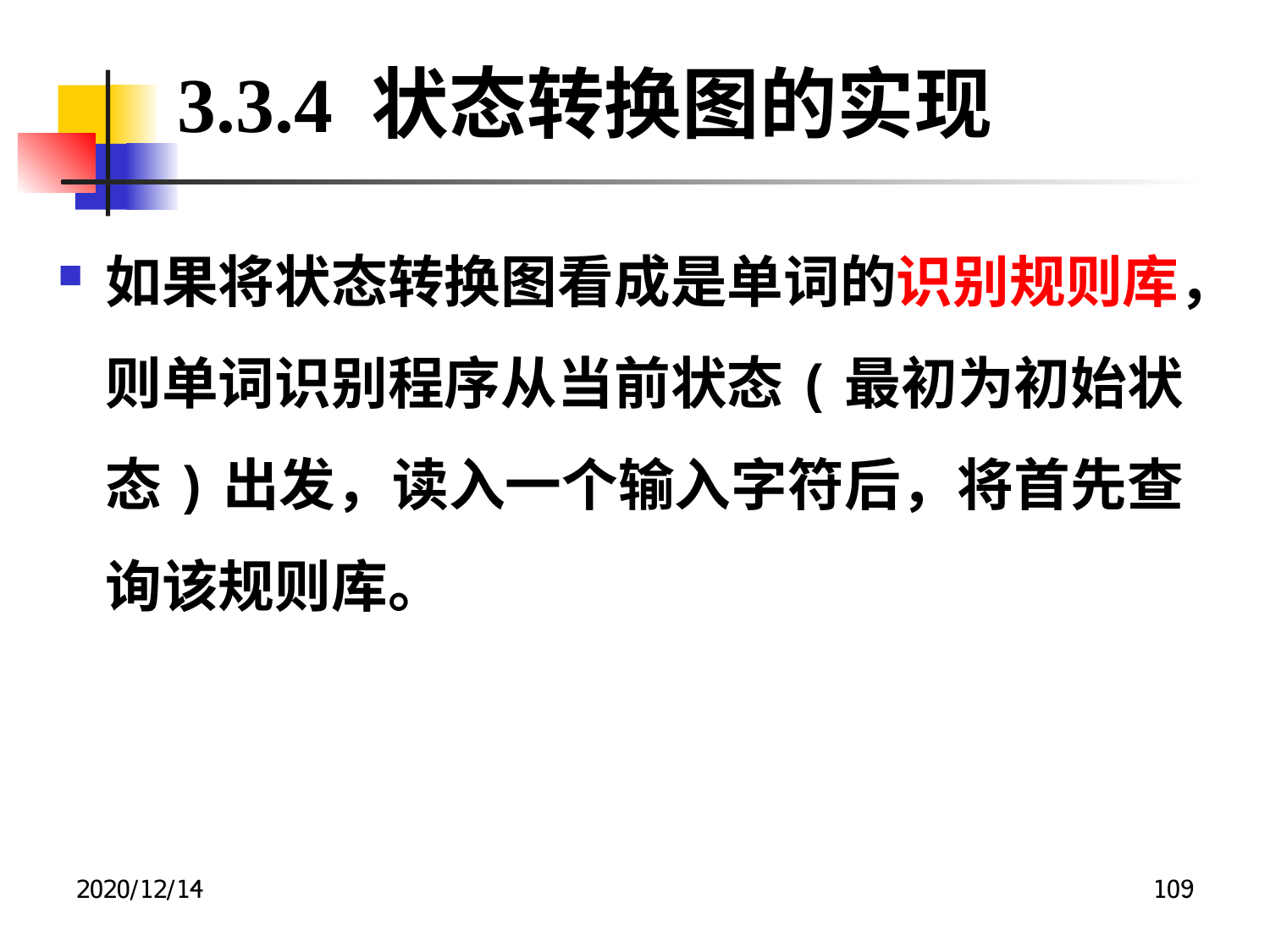

3.3.4 状态转换图的实现
如果将状态转换图看成是单词的识别规则库，则单词识别程序从当前状态(最初为初始状态)出发，读入一个输入字符后，将首先查询该规则库。
2020/12/14
109